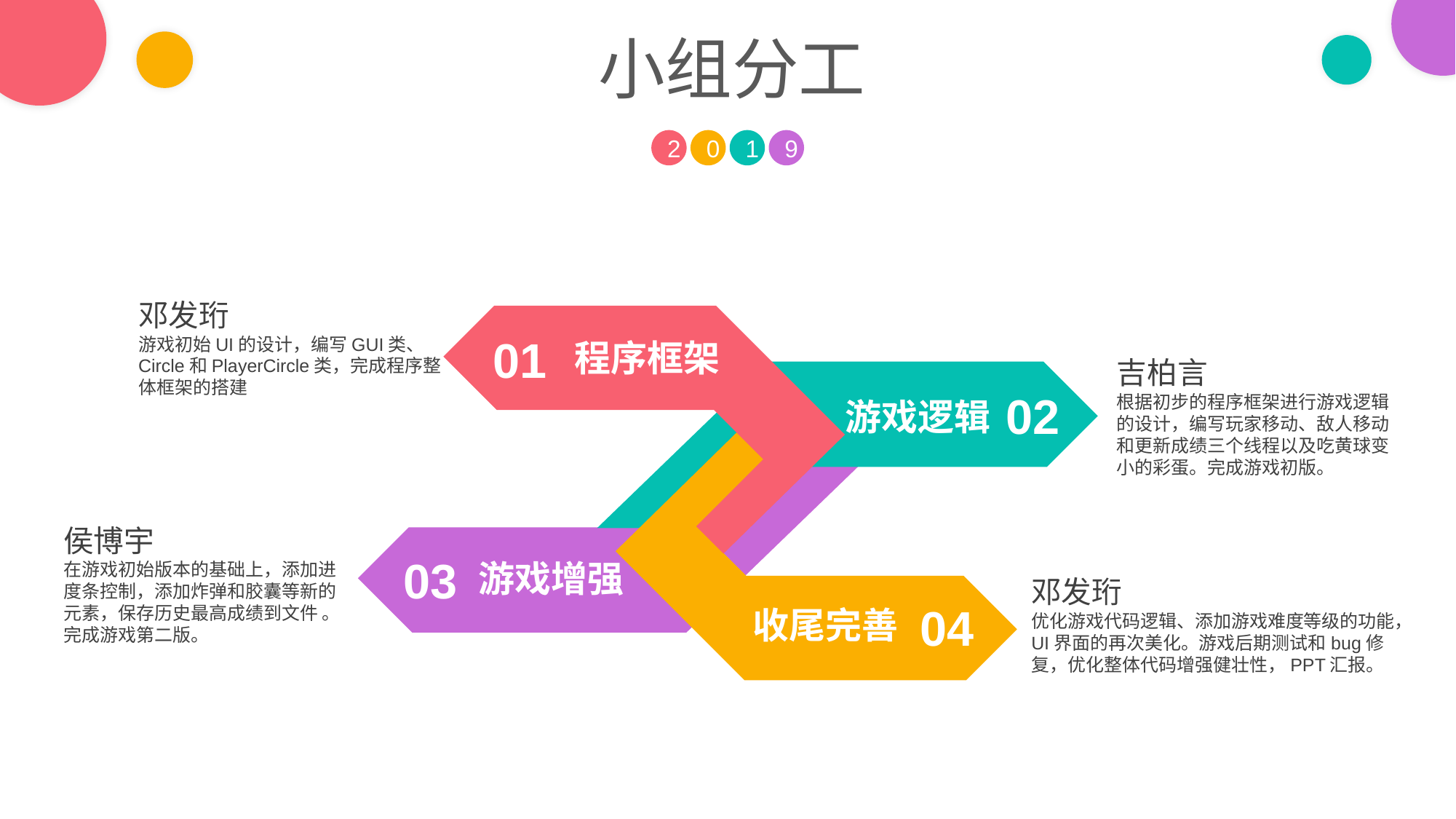

小组分工

2
0
1
9

邓发珩
游戏初始UI的设计，编写GUI类、
Circle和PlayerCircle类，完成程序整
体框架的搭建

01
程序框架

吉柏言
根据初步的程序框架进行游戏逻辑的设计，编写玩家移动、敌人移动和更新成绩三个线程以及吃黄球变小的彩蛋。完成游戏初版。

02
游戏逻辑

04
收尾完善

03
游戏增强
侯博宇
在游戏初始版本的基础上，添加进度条控制，添加炸弹和胶囊等新的元素，保存历史最高成绩到文件 。完成游戏第二版。
邓发珩
优化游戏代码逻辑、添加游戏难度等级的功能，UI界面的再次美化。游戏后期测试和bug修复，优化整体代码增强健壮性，PPT汇报。